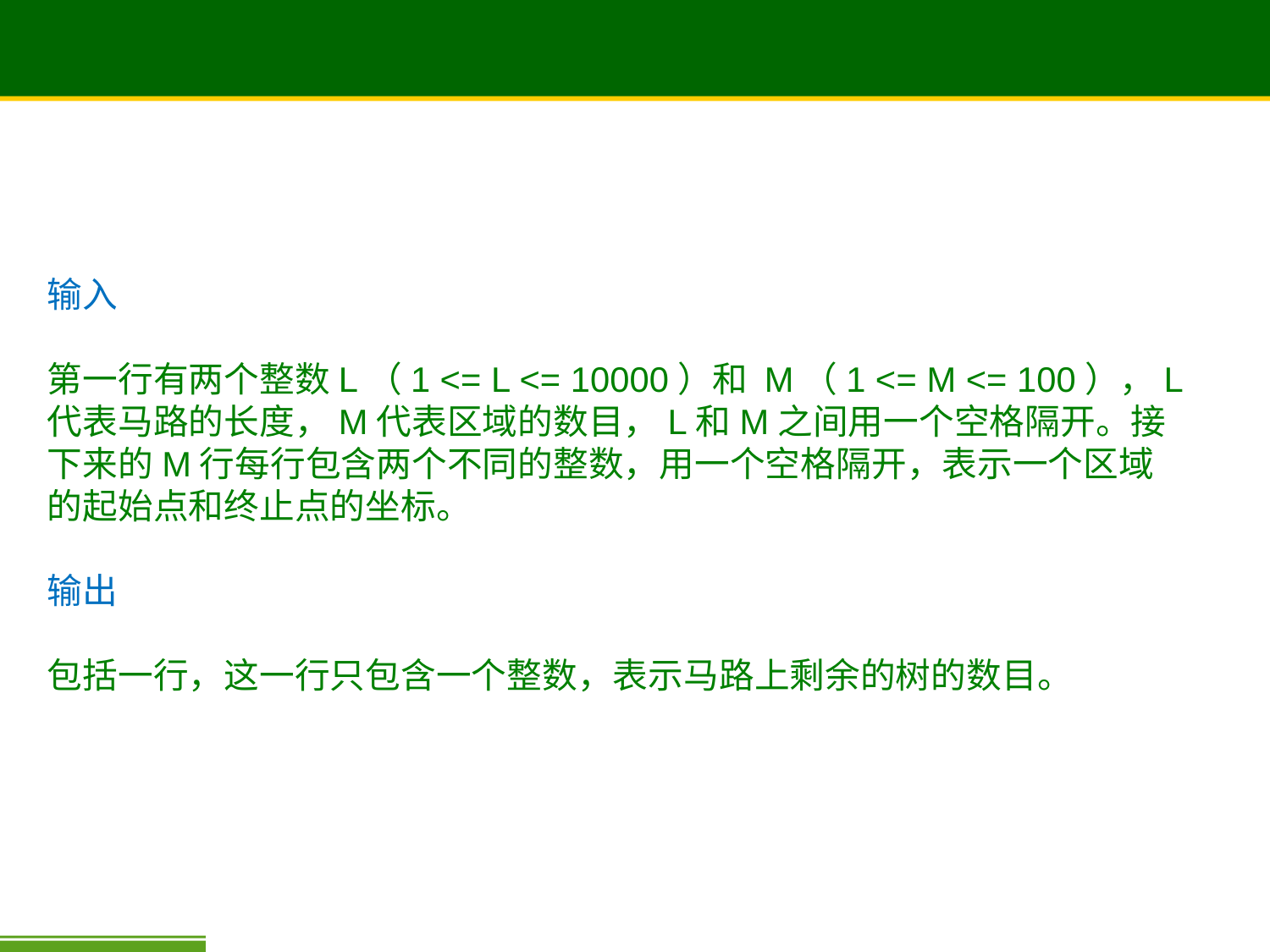

#
输入

第一行有两个整数L（1 <= L <= 10000）和 M（1 <= M <= 100），L代表马路的长度，M代表区域的数目，L和M之间用一个空格隔开。接下来的M行每行包含两个不同的整数，用一个空格隔开，表示一个区域的起始点和终止点的坐标。
输出

包括一行，这一行只包含一个整数，表示马路上剩余的树的数目。